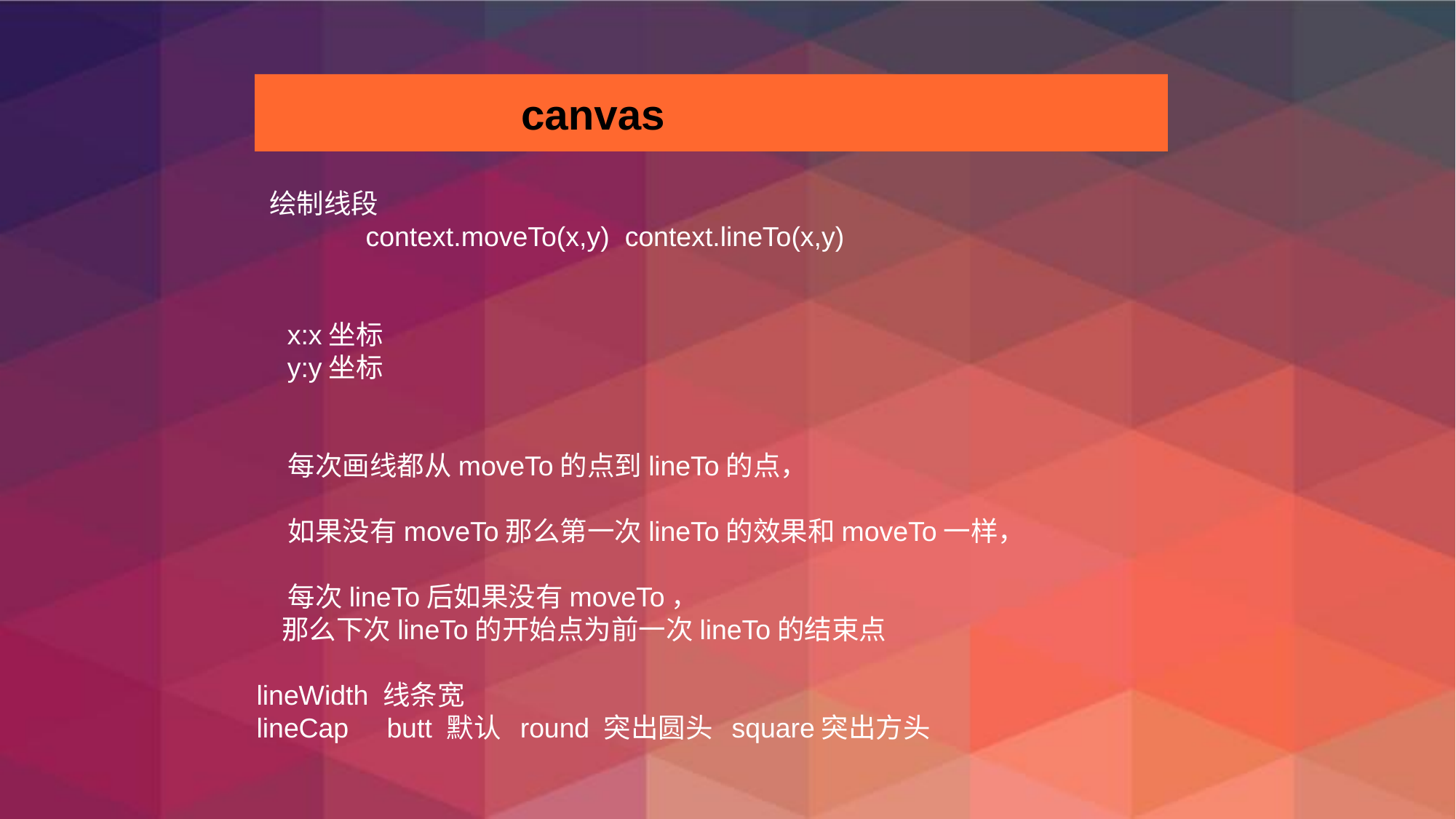

canvas
 绘制线段
	context.moveTo(x,y)  context.lineTo(x,y)

    x:x坐标
    y:y坐标

    每次画线都从moveTo的点到lineTo的点，

    如果没有moveTo那么第一次lineTo的效果和moveTo一样，

    每次lineTo后如果没有moveTo，
   那么下次lineTo的开始点为前一次lineTo的结束点

lineWidth 线条宽
lineCap     butt 默认  round 突出圆头  square突出方头